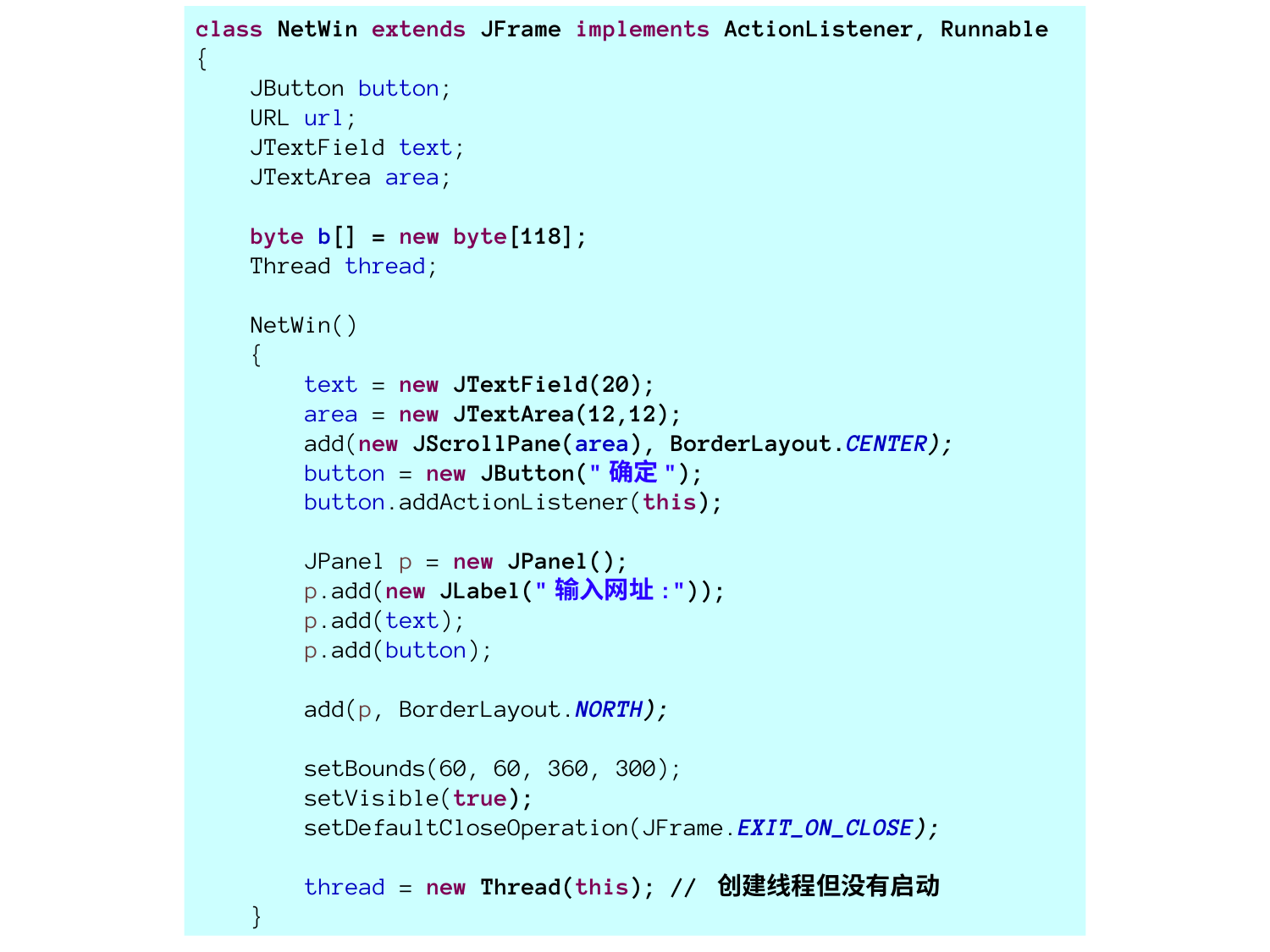

class NetWin extends JFrame implements ActionListener, Runnable
{
    JButton button;
    URL url;
    JTextField text;
    JTextArea area;

    byte b[] = new byte[118];
    Thread thread;

    NetWin()
    {
        text = new JTextField(20);
        area = new JTextArea(12,12);
        add(new JScrollPane(area), BorderLayout.CENTER);
        button = new JButton("确定");
        button.addActionListener(this);

        JPanel p = new JPanel();
        p.add(new JLabel("输入网址:"));
        p.add(text);
        p.add(button);

        add(p, BorderLayout.NORTH);

        setBounds(60, 60, 360, 300);
        setVisible(true);
        setDefaultCloseOperation(JFrame.EXIT_ON_CLOSE);

        thread = new Thread(this); // 创建线程但没有启动
    }